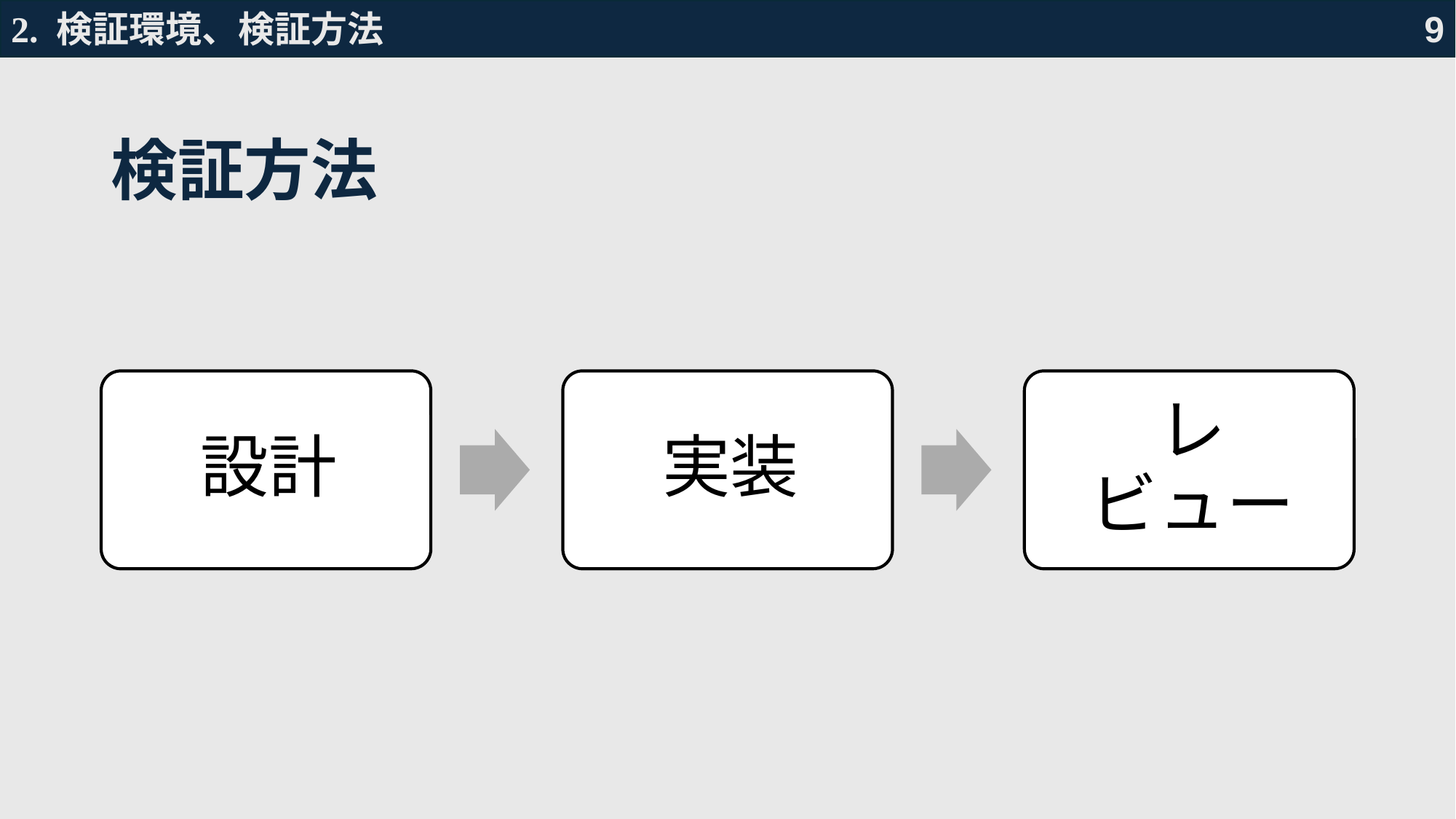

9
2. 検証環境、検証方法
# 検証方法
設計

実装

レビュー